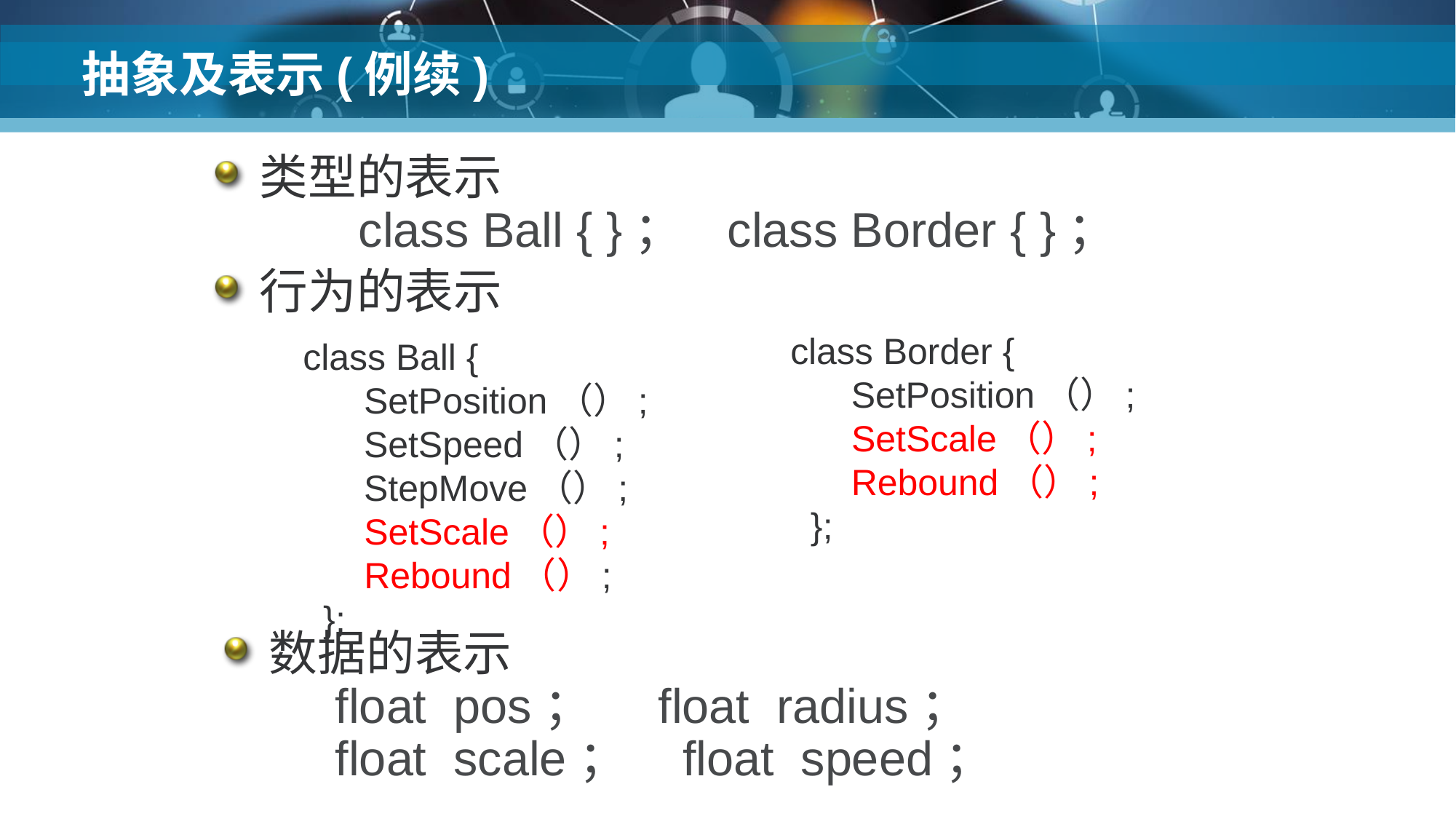

# 抽象及表示(例续)
类型的表示：
        class Ball { }；   class Border { }；
行为的表示：
 class Border {
       SetPosition（）;
       SetScale（）;
       Rebound（）;
   };
 class Ball {
       SetPosition（）;
       SetSpeed（）;
       StepMove（）;
       SetScale（）;
       Rebound（）;
   };
数据的表示：
     float  pos；     float  radius；
     float  scale；    float  speed；